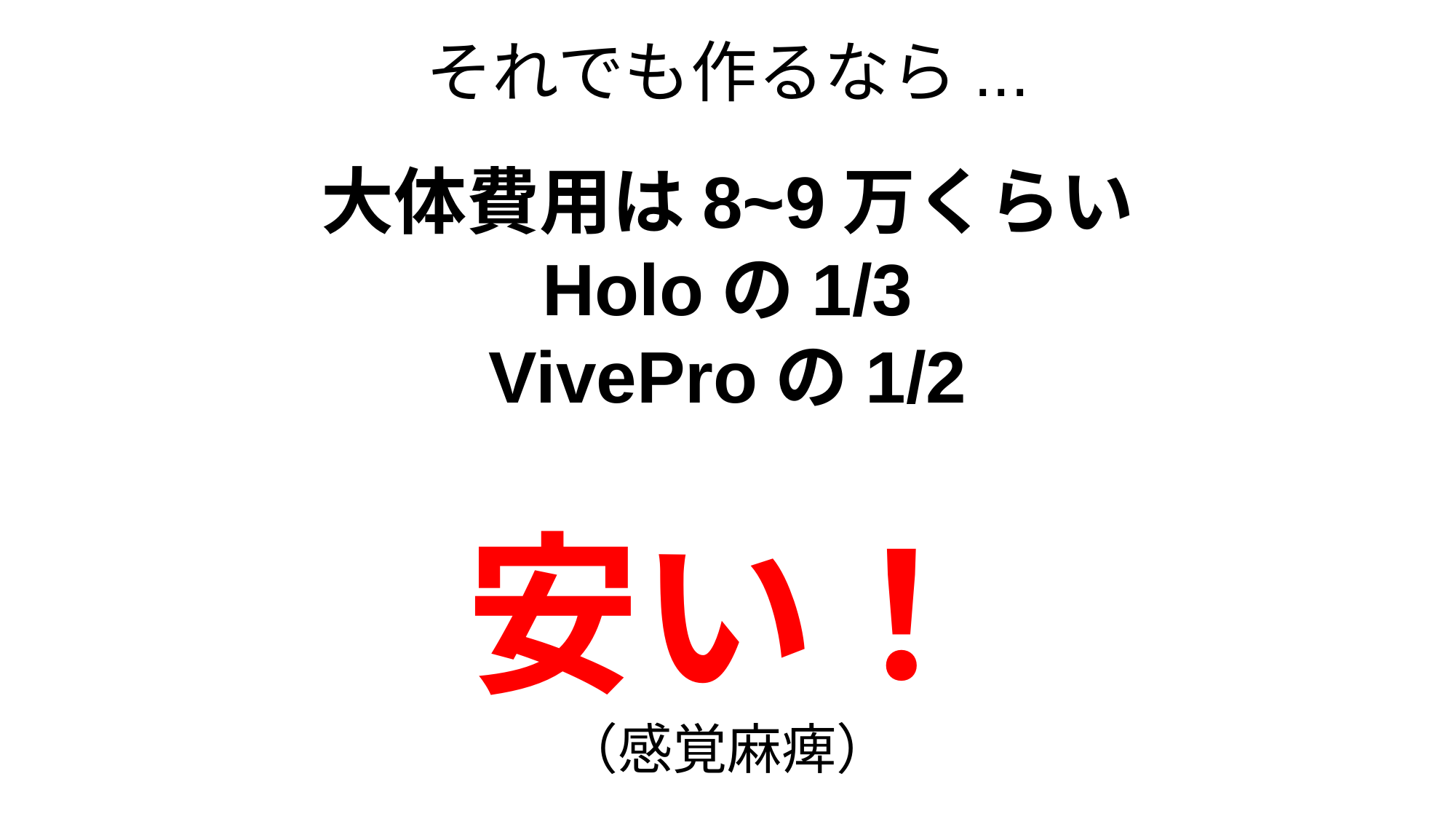

# それでも作るなら...
大体費用は8~9万くらい
Holoの1/3
ViveProの1/2

安い！
（感覚麻痺）